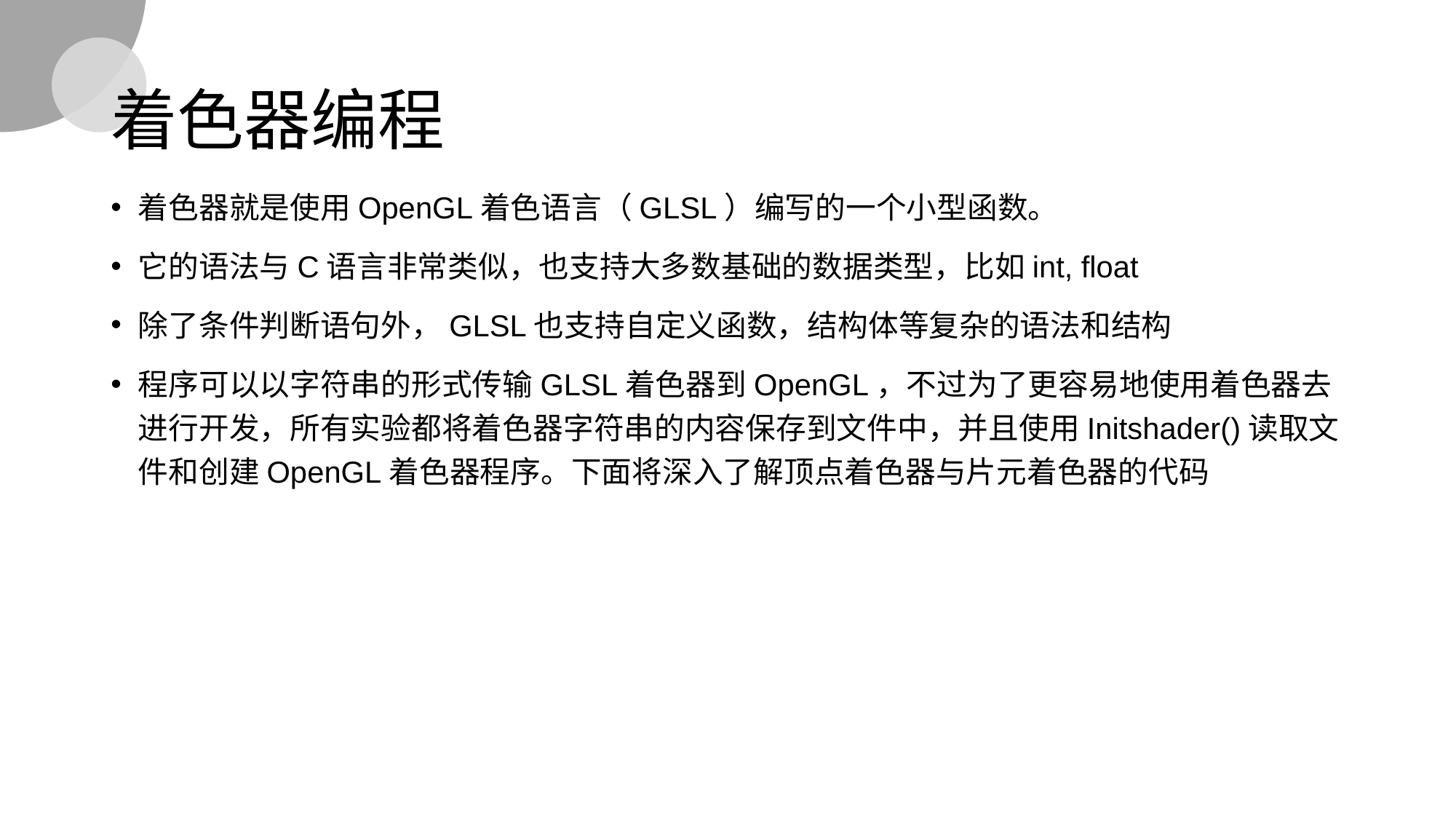

# 着色器编程
着色器就是使用OpenGL着色语言（GLSL）编写的一个小型函数。
它的语法与C语言非常类似，也支持大多数基础的数据类型，比如int, float
除了条件判断语句外，GLSL也支持自定义函数，结构体等复杂的语法和结构
程序可以以字符串的形式传输GLSL着色器到OpenGL，不过为了更容易地使用着色器去进行开发，所有实验都将着色器字符串的内容保存到文件中，并且使用Initshader()读取文件和创建OpenGL着色器程序。下面将深入了解顶点着色器与片元着色器的代码